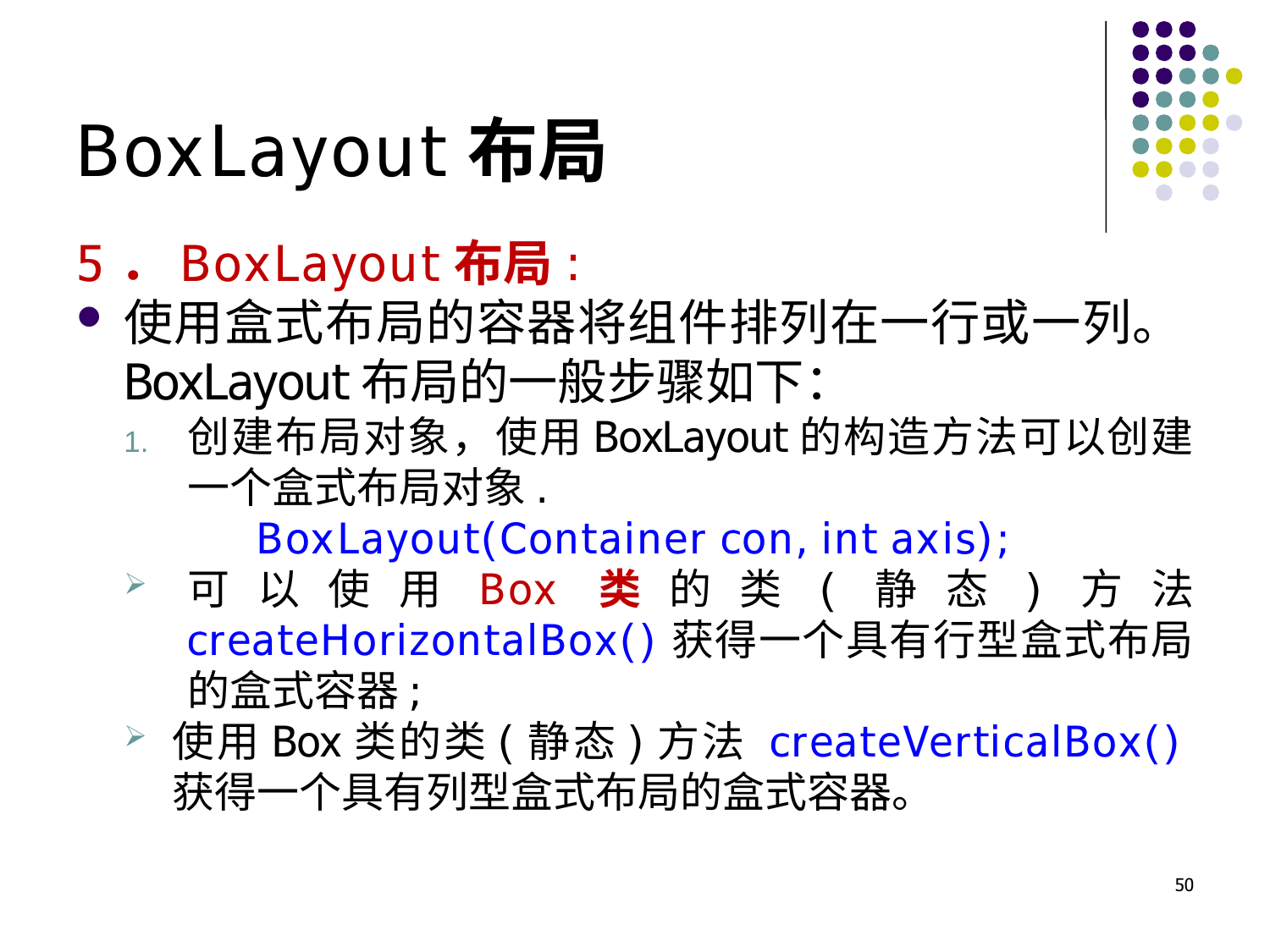

# BoxLayout布局
5．BoxLayout布局:
使用盒式布局的容器将组件排列在一行或一列。BoxLayout布局的一般步骤如下：
创建布局对象，使用BoxLayout的构造方法可以创建一个盒式布局对象.
BoxLayout(Container con, int axis);
可以使用Box类的类(静态)方法 createHorizontalBox()获得一个具有行型盒式布局的盒式容器;
使用Box类的类(静态)方法 createVerticalBox()获得一个具有列型盒式布局的盒式容器。

50